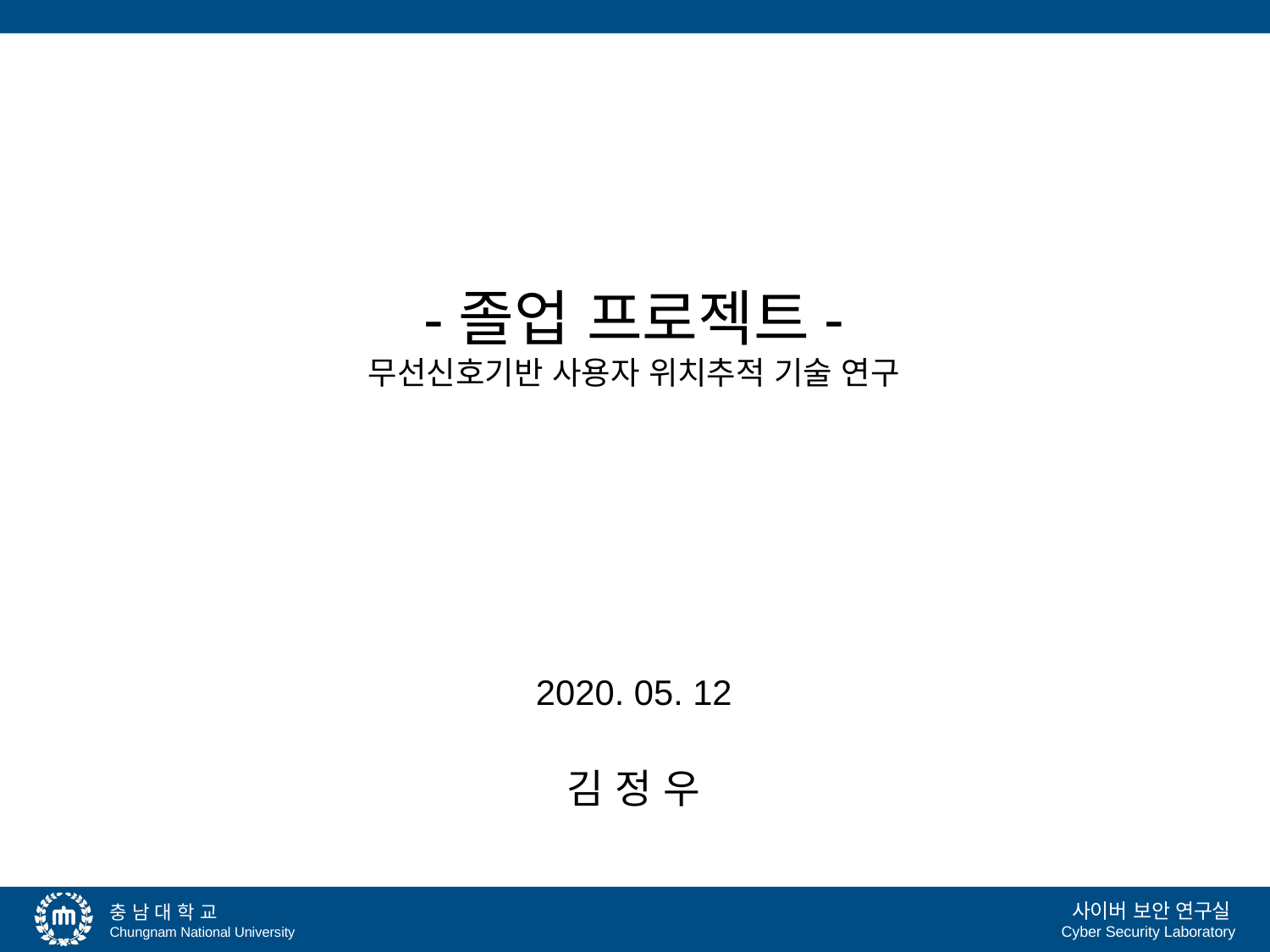

-졸업 프로젝트-
무선신호기반 사용자 위치추적 기술 연구
2020. 05. 12
김 정 우